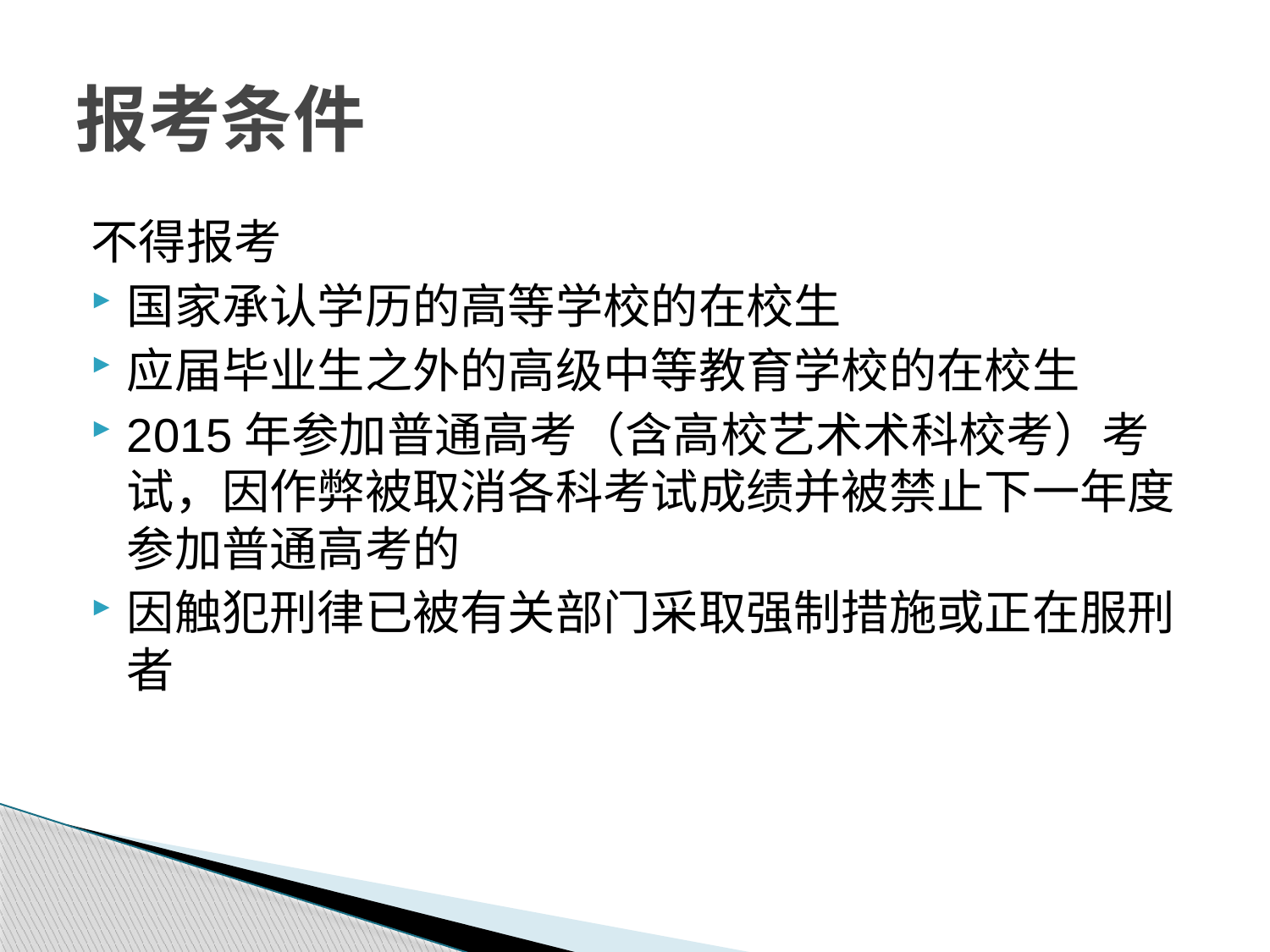

# 报考条件
不得报考
国家承认学历的高等学校的在校生
应届毕业生之外的高级中等教育学校的在校生
2015年参加普通高考（含高校艺术术科校考）考试，因作弊被取消各科考试成绩并被禁止下一年度参加普通高考的
因触犯刑律已被有关部门采取强制措施或正在服刑者